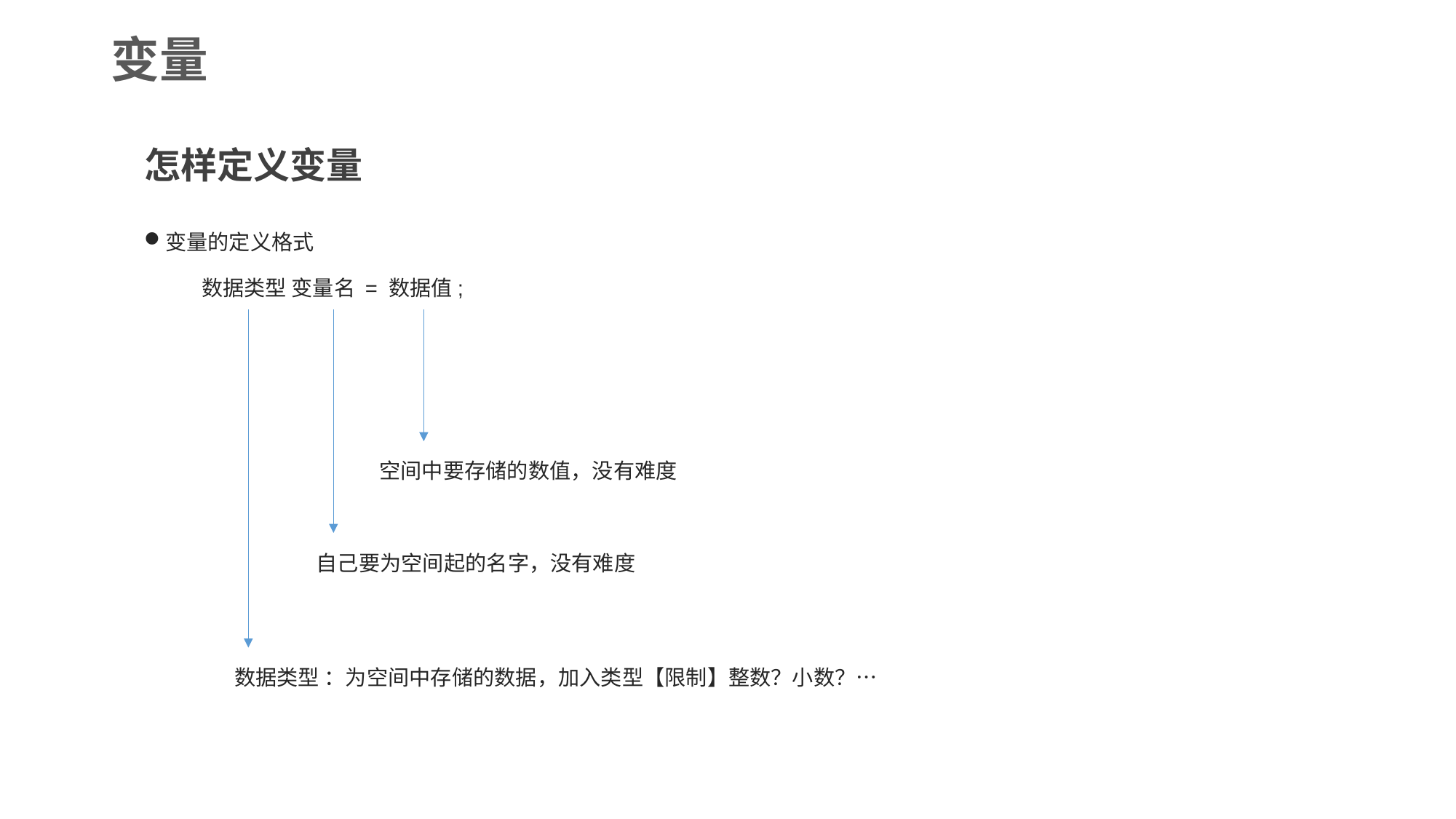

变量
怎样定义变量
变量的定义格式
数据类型 变量名 = 数据值;
空间中要存储的数值，没有难度
自己要为空间起的名字，没有难度
数据类型 ：为空间中存储的数据，加入类型【限制】整数？小数？…